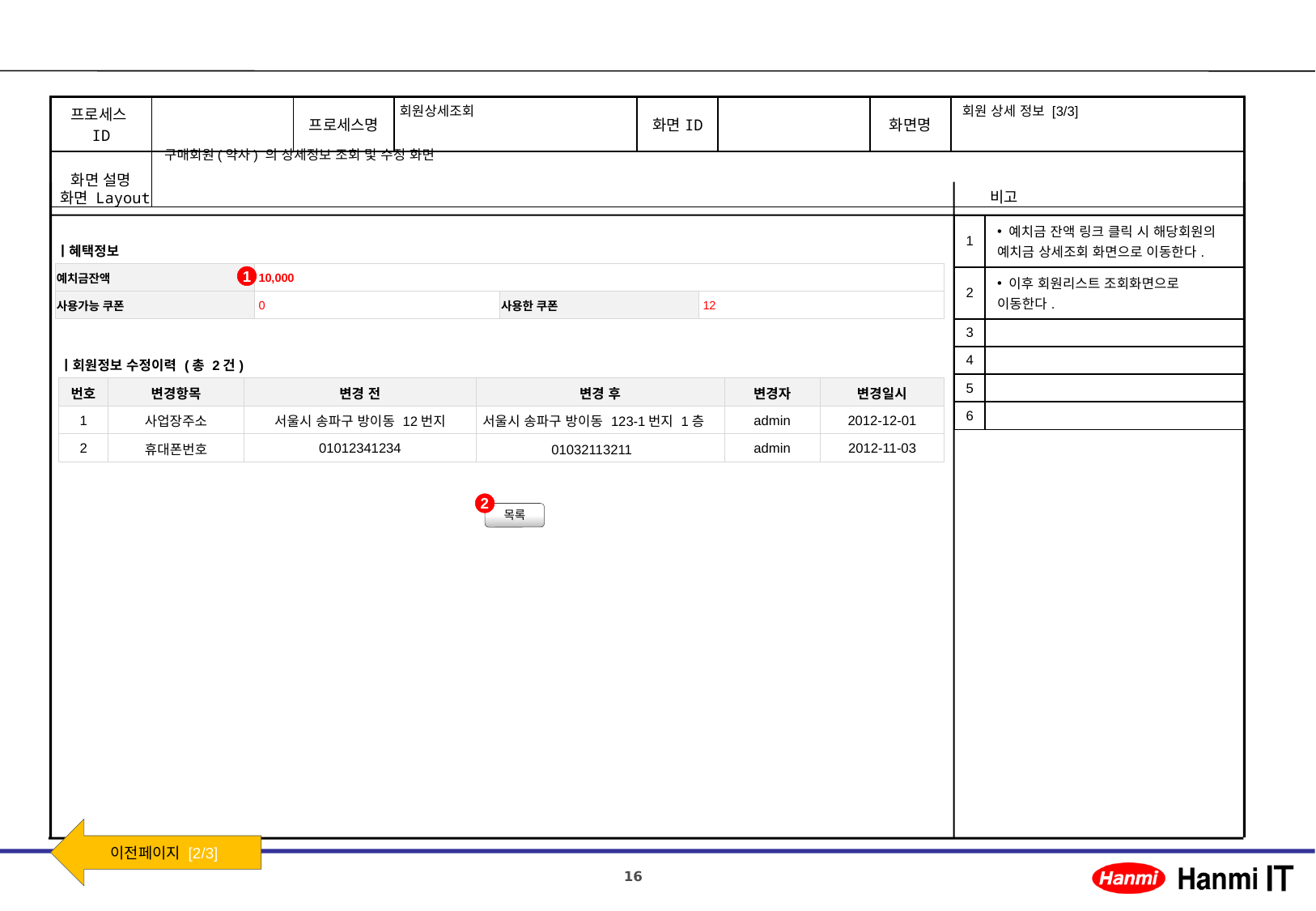

회원상세조회
회원 상세 정보 [3/3]
구매회원(약사) 의 상세정보 조회 및 수정 화면
| 1 | 예치금 잔액 링크 클릭 시 해당회원의 예치금 상세조회 화면으로 이동한다. |
| --- | --- |
| 2 | 이후 회원리스트 조회화면으로 이동한다. |
| 3 |  |
| 4 |  |
| 5 |  |
| 6 |  |
| ㅣ혜택정보 |  |  |  |
| --- | --- | --- | --- |
| 예치금잔액 | 10,000 |  |  |
| 사용가능 쿠폰 | 0 | 사용한 쿠폰 | 12 |
1
| ㅣ회원정보 수정이력 (총 2건) |  |  |  |  |  |
| --- | --- | --- | --- | --- | --- |
| 번호 | 변경항목 | 변경 전 | 변경 후 | 변경자 | 변경일시 |
| 1 | 사업장주소 | 서울시 송파구 방이동 12번지 | 서울시 송파구 방이동 123-1번지 1층 | admin | 2012-12-01 |
| 2 | 휴대폰번호 | 01012341234 | 01032113211 | admin | 2012-11-03 |
2
목록
이전페이지 [2/3]